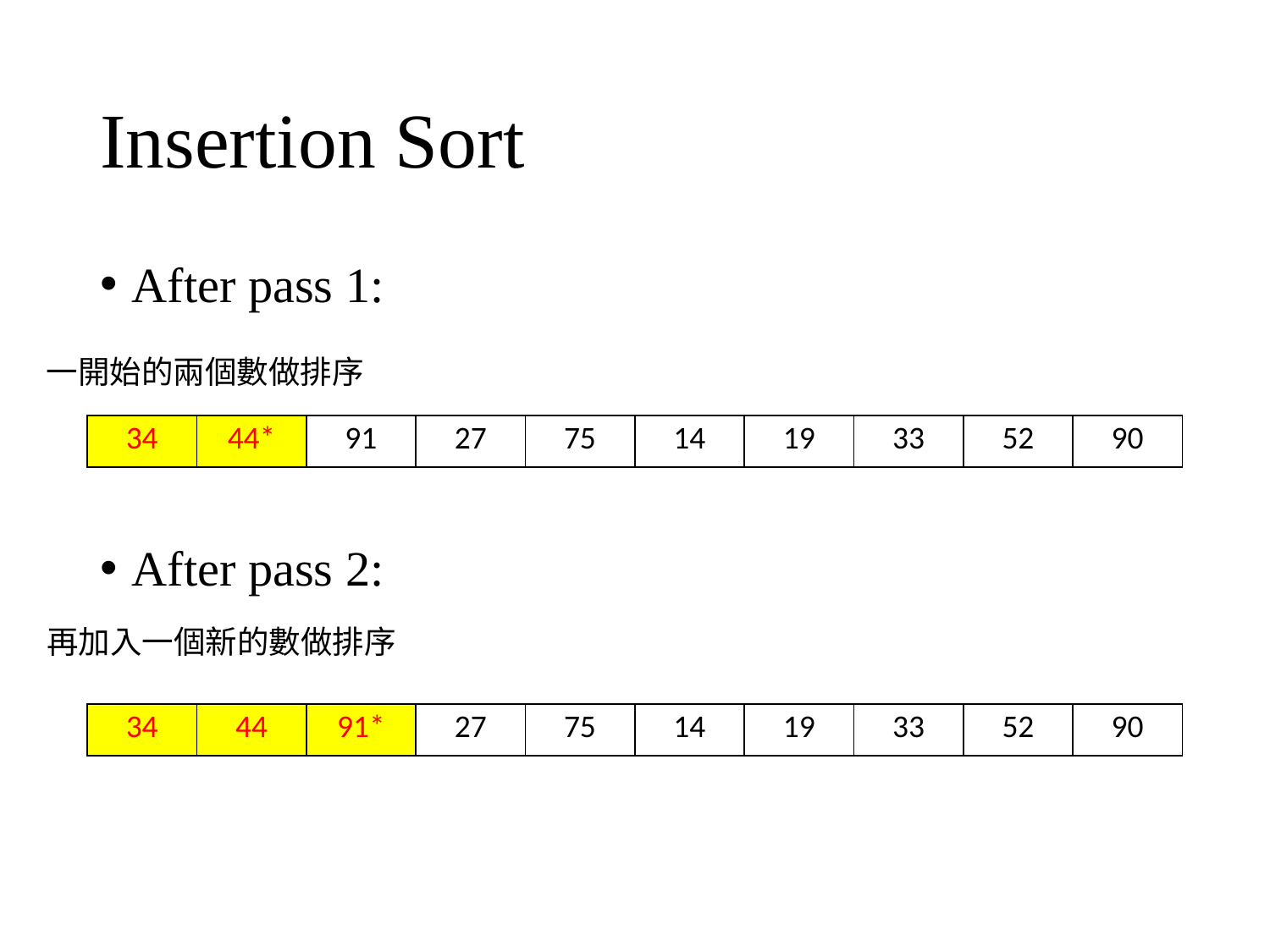

# Insertion Sort
After pass 1:

After pass 2:

一開始的兩個數做排序
| 34 | 44\* | 91 | 27 | 75 | 14 | 19 | 33 | 52 | 90 |
| --- | --- | --- | --- | --- | --- | --- | --- | --- | --- |
再加入一個新的數做排序
| 34 | 44 | 91\* | 27 | 75 | 14 | 19 | 33 | 52 | 90 |
| --- | --- | --- | --- | --- | --- | --- | --- | --- | --- |